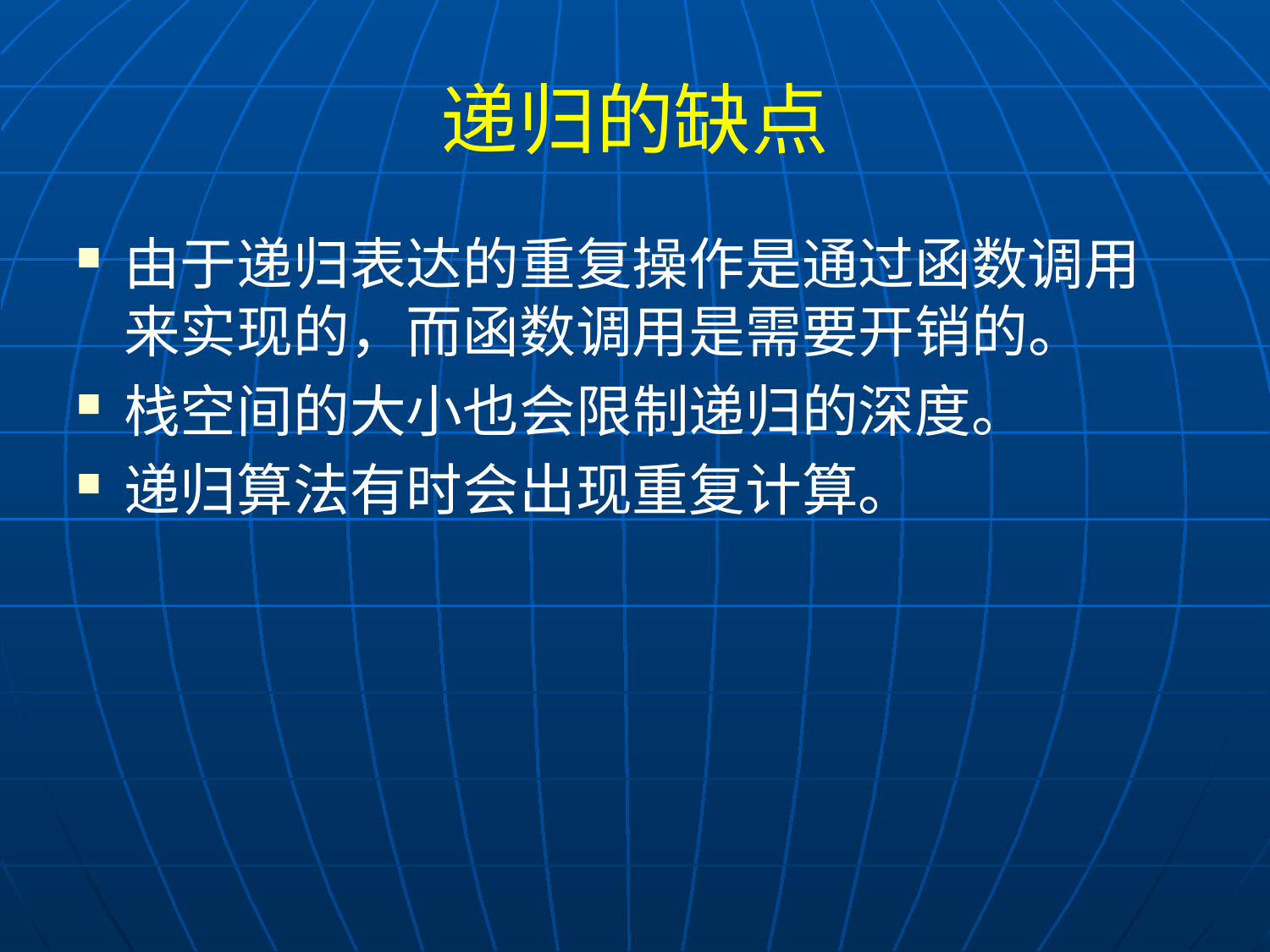

# 递归的缺点
由于递归表达的重复操作是通过函数调用来实现的，而函数调用是需要开销的。
栈空间的大小也会限制递归的深度。
递归算法有时会出现重复计算。